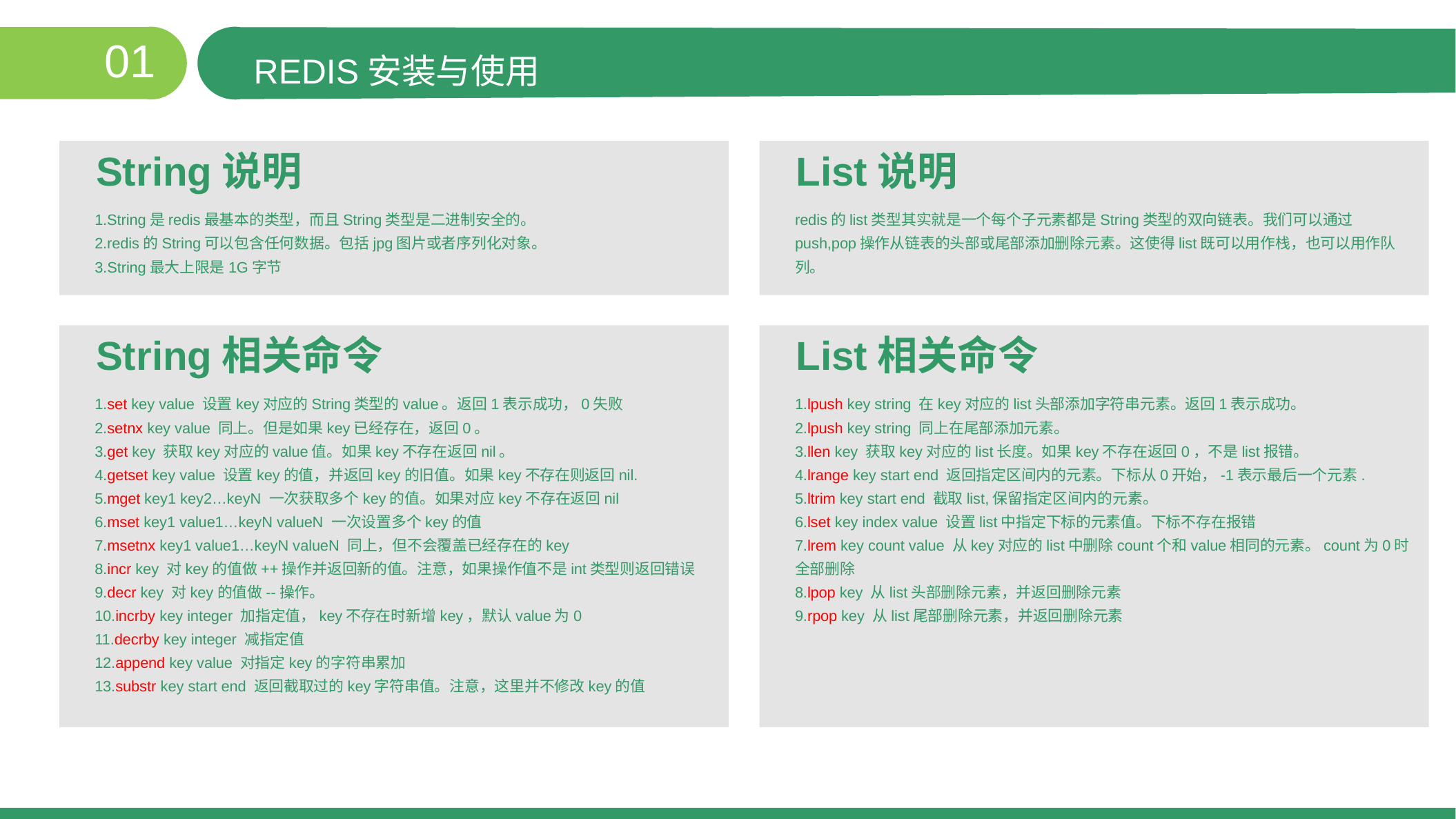

01

REDIS安装与使用

String说明
List说明

1.String是redis最基本的类型，而且String类型是二进制安全的。
2.redis的String可以包含任何数据。包括jpg图片或者序列化对象。
3.String最大上限是1G字节
redis的list类型其实就是一个每个子元素都是String类型的双向链表。我们可以通过push,pop操作从链表的头部或尾部添加删除元素。这使得list既可以用作栈，也可以用作队列。
String相关命令
List相关命令

1.set key value 设置key对应的String类型的value。返回1表示成功，0失败
2.setnx key value 同上。但是如果key已经存在，返回0。
3.get key 获取key对应的value值。如果key不存在返回nil。
4.getset key value 设置key的值，并返回key的旧值。如果key不存在则返回nil.
5.mget key1 key2…keyN 一次获取多个key的值。如果对应key不存在返回nil
6.mset key1 value1…keyN valueN 一次设置多个key的值
7.msetnx key1 value1…keyN valueN 同上，但不会覆盖已经存在的key
8.incr key 对key的值做++操作并返回新的值。注意，如果操作值不是int类型则返回错误
9.decr key 对key的值做--操作。
10.incrby key integer 加指定值，key不存在时新增key，默认value为0
11.decrby key integer 减指定值
12.append key value 对指定key的字符串累加
13.substr key start end 返回截取过的key字符串值。注意，这里并不修改key的值
1.lpush key string 在key对应的list头部添加字符串元素。返回1表示成功。
2.lpush key string 同上在尾部添加元素。
3.llen key 获取key对应的list长度。如果key不存在返回0，不是list报错。
4.lrange key start end 返回指定区间内的元素。下标从0开始，-1表示最后一个元素.
5.ltrim key start end 截取list,保留指定区间内的元素。
6.lset key index value 设置list中指定下标的元素值。下标不存在报错
7.lrem key count value 从key对应的list中删除count个和value相同的元素。count为0时全部删除
8.lpop key 从list头部删除元素，并返回删除元素
9.rpop key 从list尾部删除元素，并返回删除元素